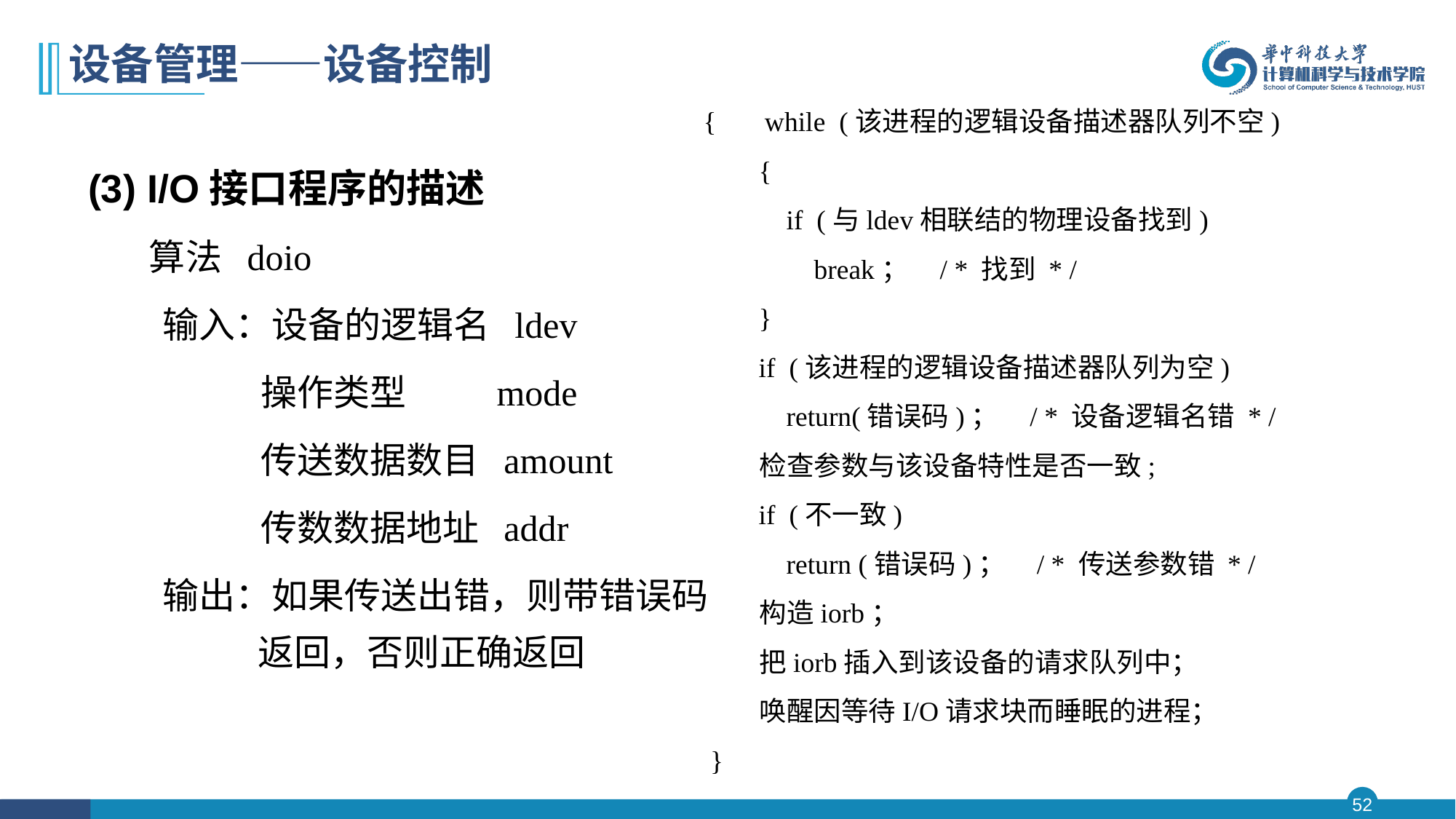

# 设备管理——设备控制
{       while  (该进程的逻辑设备描述器队列不空)
        {
            if  (与ldev相联结的物理设备找到)
                break；    / * 找到 * /
        }
        if  (该进程的逻辑设备描述器队列为空)
            return(错误码)；    / * 设备逻辑名错 * /
        检查参数与该设备特性是否一致;
        if  (不一致)
            return (错误码)；    / * 传送参数错 * /
        构造iorb；
        把iorb插入到该设备的请求队列中；
        唤醒因等待I/O请求块而睡眠的进程；
 }
(3) I/O接口程序的描述
        算法  doio
        输入：设备的逻辑名  ldev
                    操作类型          mode
                    传送数据数目  amount
                    传数数据地址  addr
        输出：如果传送出错，则带错误码
             返回，否则正确返回